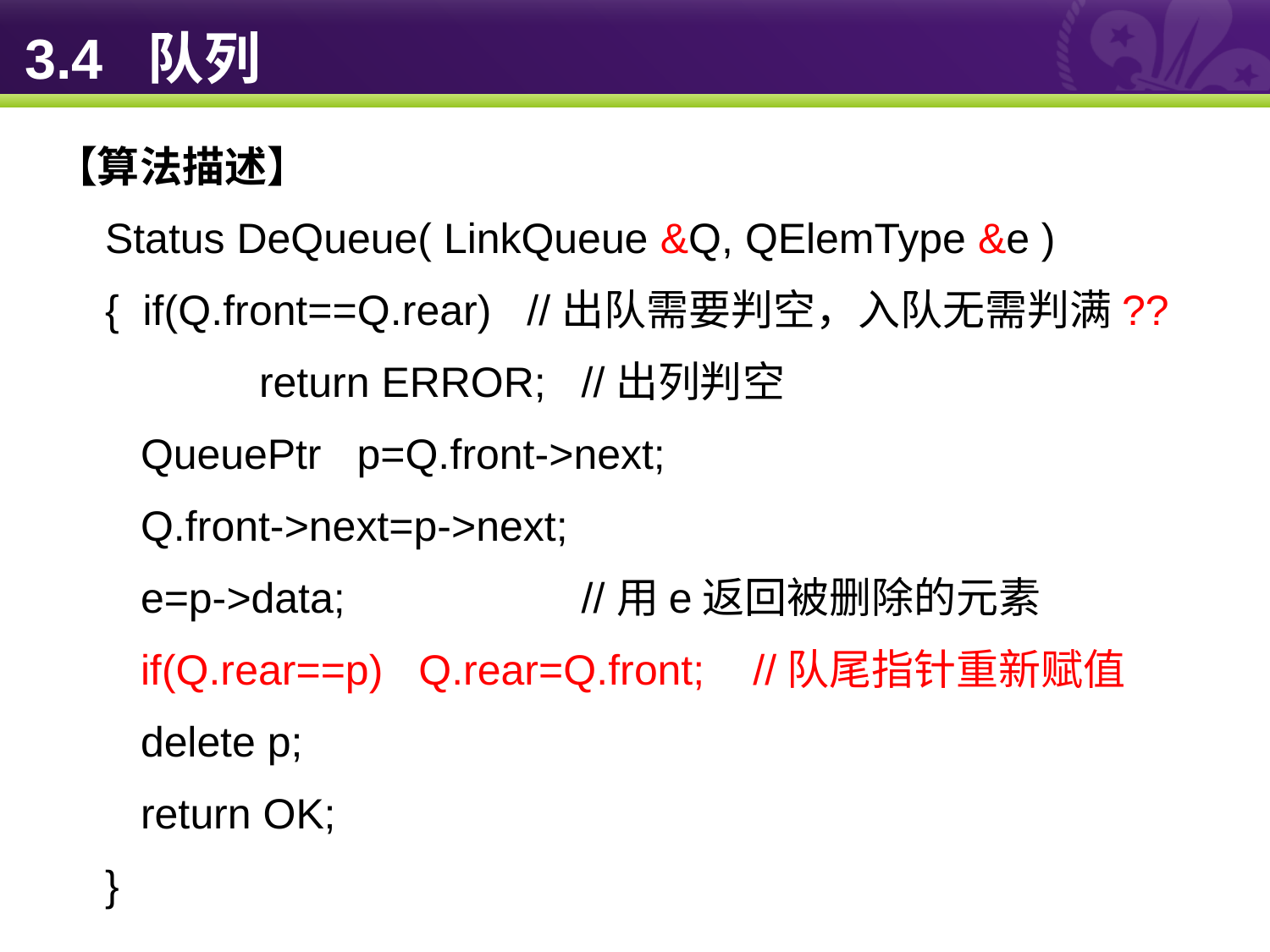

# 3.4  队列
【算法描述】
Status DeQueue( LinkQueue &Q, QElemType &e )
{  if(Q.front==Q.rear)   //出队需要判空，入队无需判满??
             return ERROR;   //出列判空
   QueuePtr   p=Q.front->next;
   Q.front->next=p->next;
   e=p->data;                    //用e返回被删除的元素
   if(Q.rear==p)   Q.rear=Q.front;    //队尾指针重新赋值
   delete p;
   return OK;
}